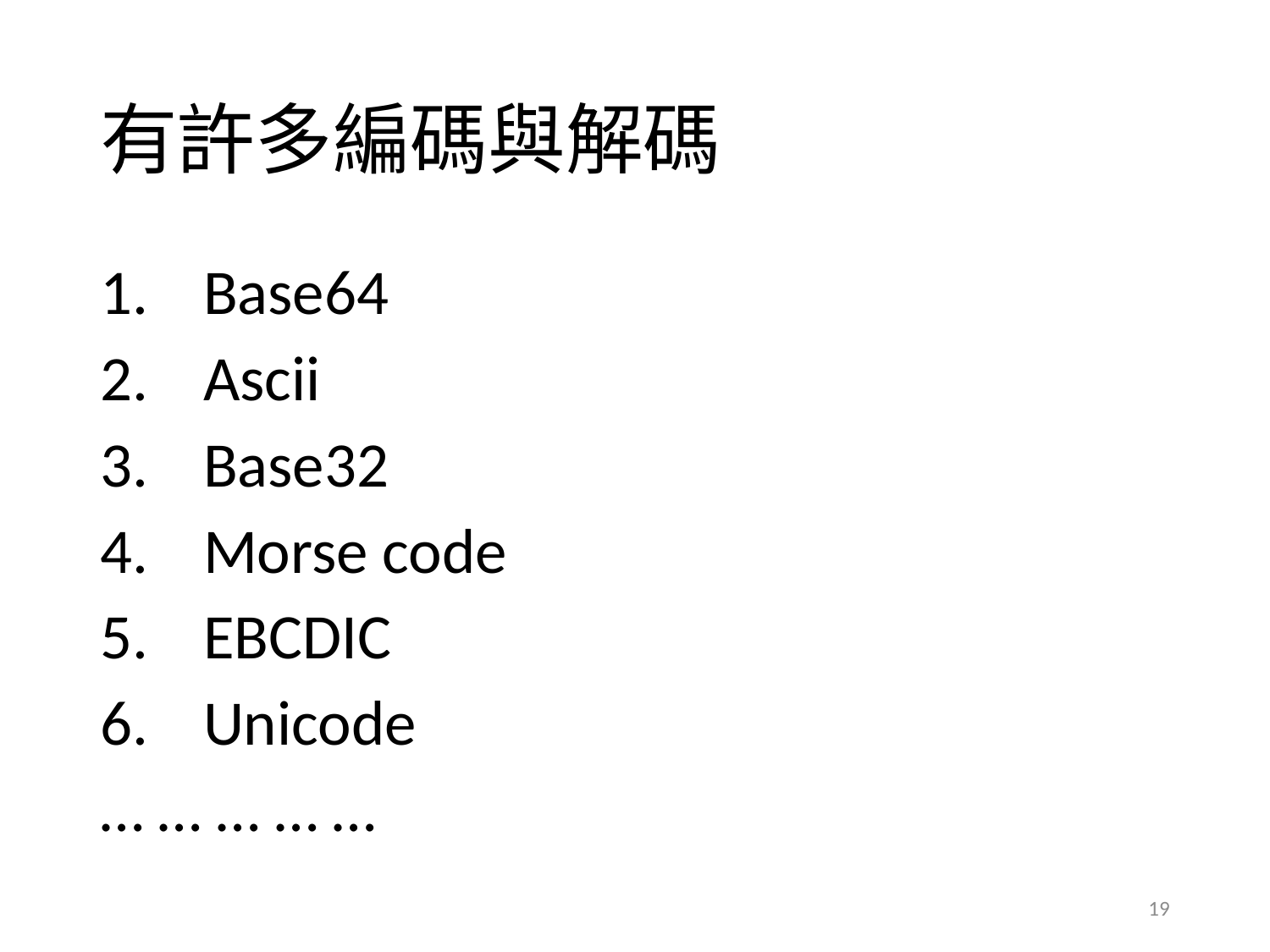

# 有許多編碼與解碼
Base64
Ascii
Base32
Morse code
EBCDIC
Unicode
… … … … …
19